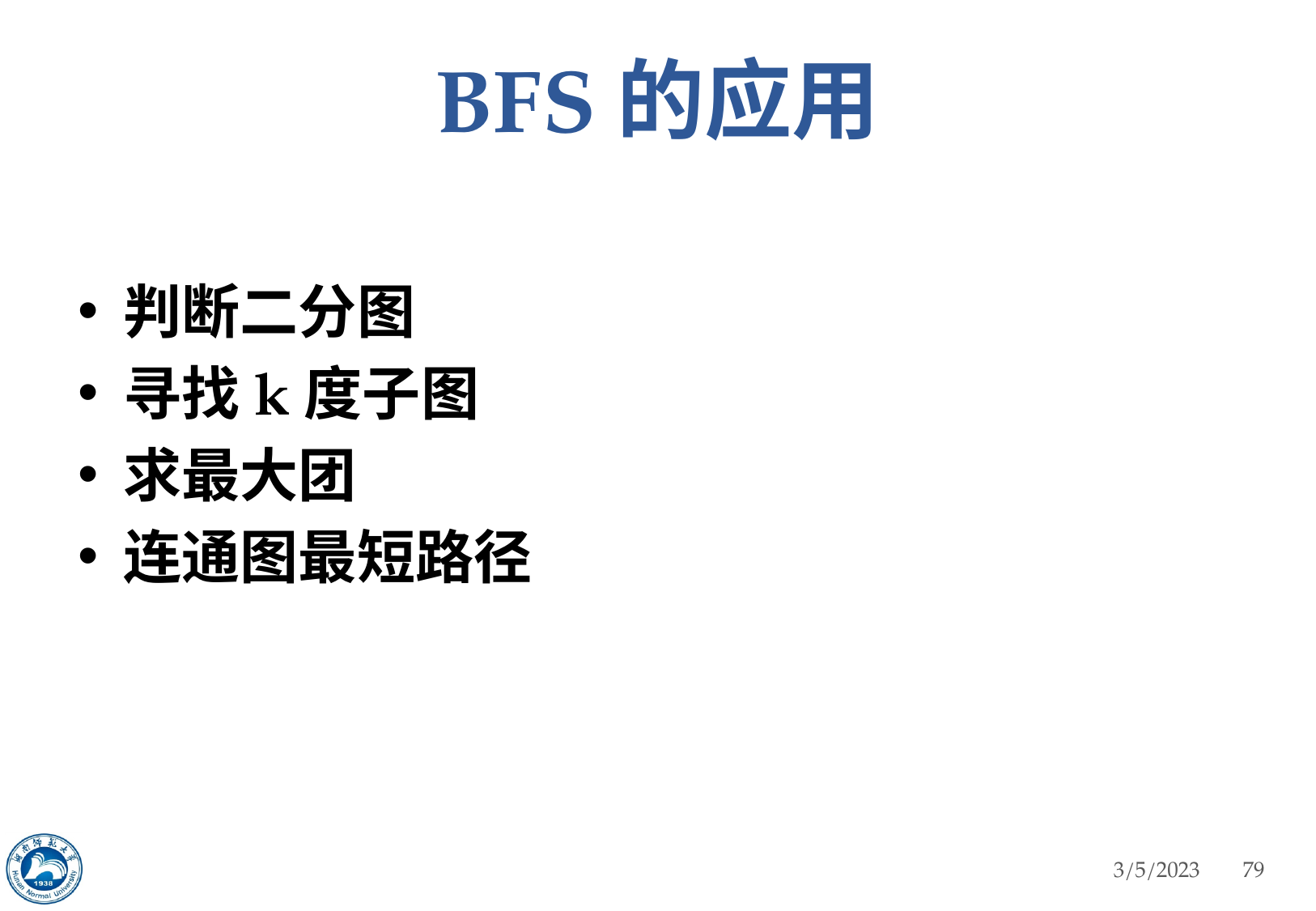

BFS的应用
判断二分图
寻找k度子图
求最大团
连通图最短路径
3/5/2023
79